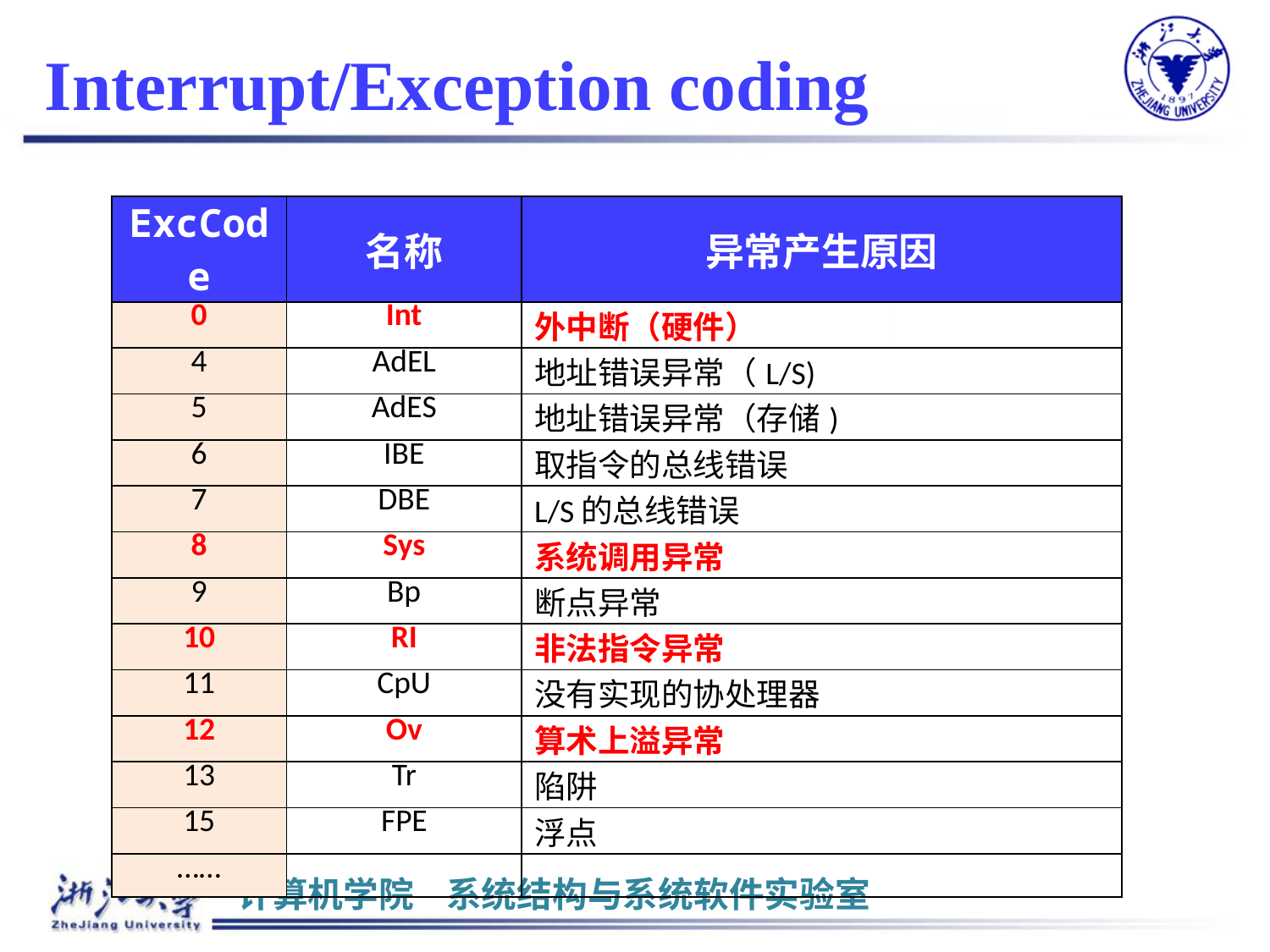

# Interrupt/Exception coding
| ExcCode | 名称 | 异常产生原因 |
| --- | --- | --- |
| 0 | Int | 外中断（硬件） |
| 4 | AdEL | 地址错误异常（L/S) |
| 5 | AdES | 地址错误异常（存储) |
| 6 | IBE | 取指令的总线错误 |
| 7 | DBE | L/S的总线错误 |
| 8 | Sys | 系统调用异常 |
| 9 | Bp | 断点异常 |
| 10 | RI | 非法指令异常 |
| 11 | CpU | 没有实现的协处理器 |
| 12 | Ov | 算术上溢异常 |
| 13 | Tr | 陷阱 |
| 15 | FPE | 浮点 |
| …… |  |  |